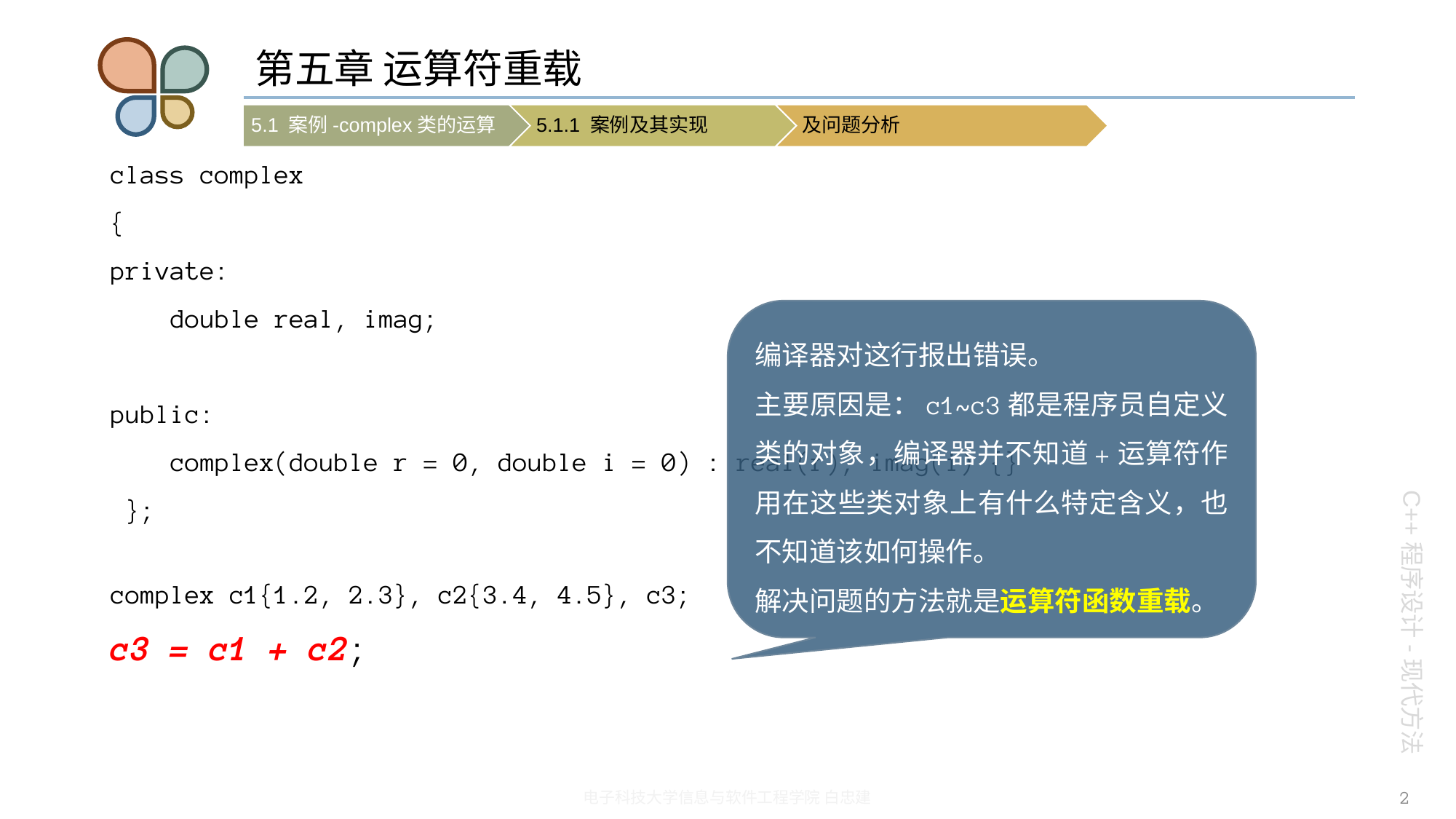

# 第五章 运算符重载
5.1 案例-complex类的运算
5.1.1 案例及其实现
及问题分析
class complex
{
private:
    double real, imag;

public:
    complex(double r = 0, double i = 0) : real(r), imag(i) {}
 };

complex c1{1.2, 2.3}, c2{3.4, 4.5}, c3;
c3 = c1 + c2;
编译器对这行报出错误。
主要原因是：c1~c3都是程序员自定义类的对象，编译器并不知道+运算符作用在这些类对象上有什么特定含义，也不知道该如何操作。
解决问题的方法就是运算符函数重载。
2